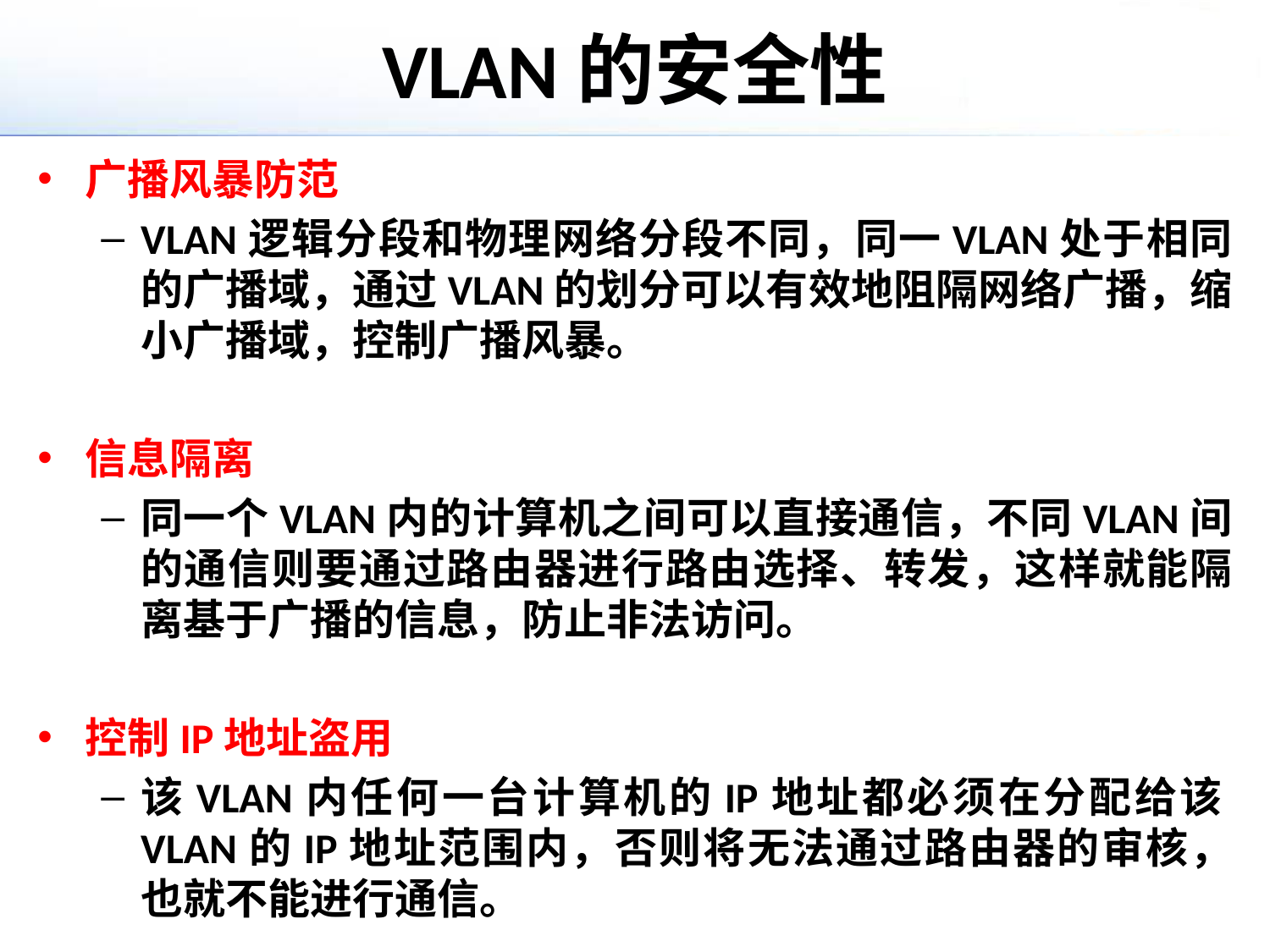

# VLAN的安全性
广播风暴防范
VLAN逻辑分段和物理网络分段不同，同一VLAN处于相同的广播域，通过VLAN的划分可以有效地阻隔网络广播，缩小广播域，控制广播风暴。

信息隔离
同一个VLAN内的计算机之间可以直接通信，不同VLAN间的通信则要通过路由器进行路由选择、转发，这样就能隔离基于广播的信息，防止非法访问。

控制IP地址盗用
该VLAN内任何一台计算机的IP地址都必须在分配给该VLAN的IP地址范围内，否则将无法通过路由器的审核，也就不能进行通信。